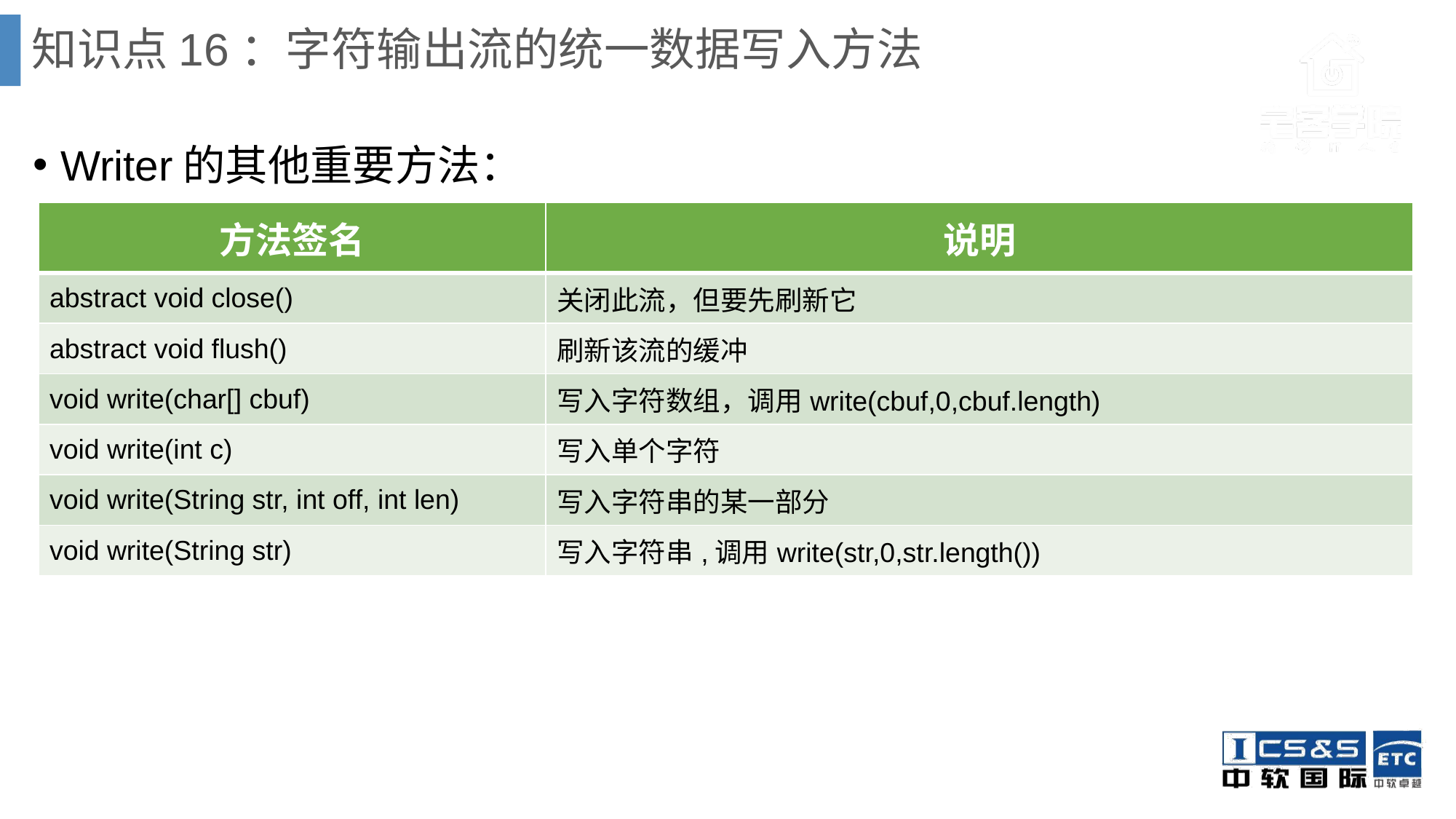

# 知识点16：字符输出流的统一数据写入方法
Writer的其他重要方法：
| 方法签名 | 说明 |
| --- | --- |
| abstract void close() | 关闭此流，但要先刷新它 |
| abstract void flush() | 刷新该流的缓冲 |
| void write(char[] cbuf) | 写入字符数组，调用write(cbuf,0,cbuf.length) |
| void write(int c) | 写入单个字符 |
| void write(String str, int off, int len) | 写入字符串的某一部分 |
| void write(String str) | 写入字符串,调用write(str,0,str.length()) |